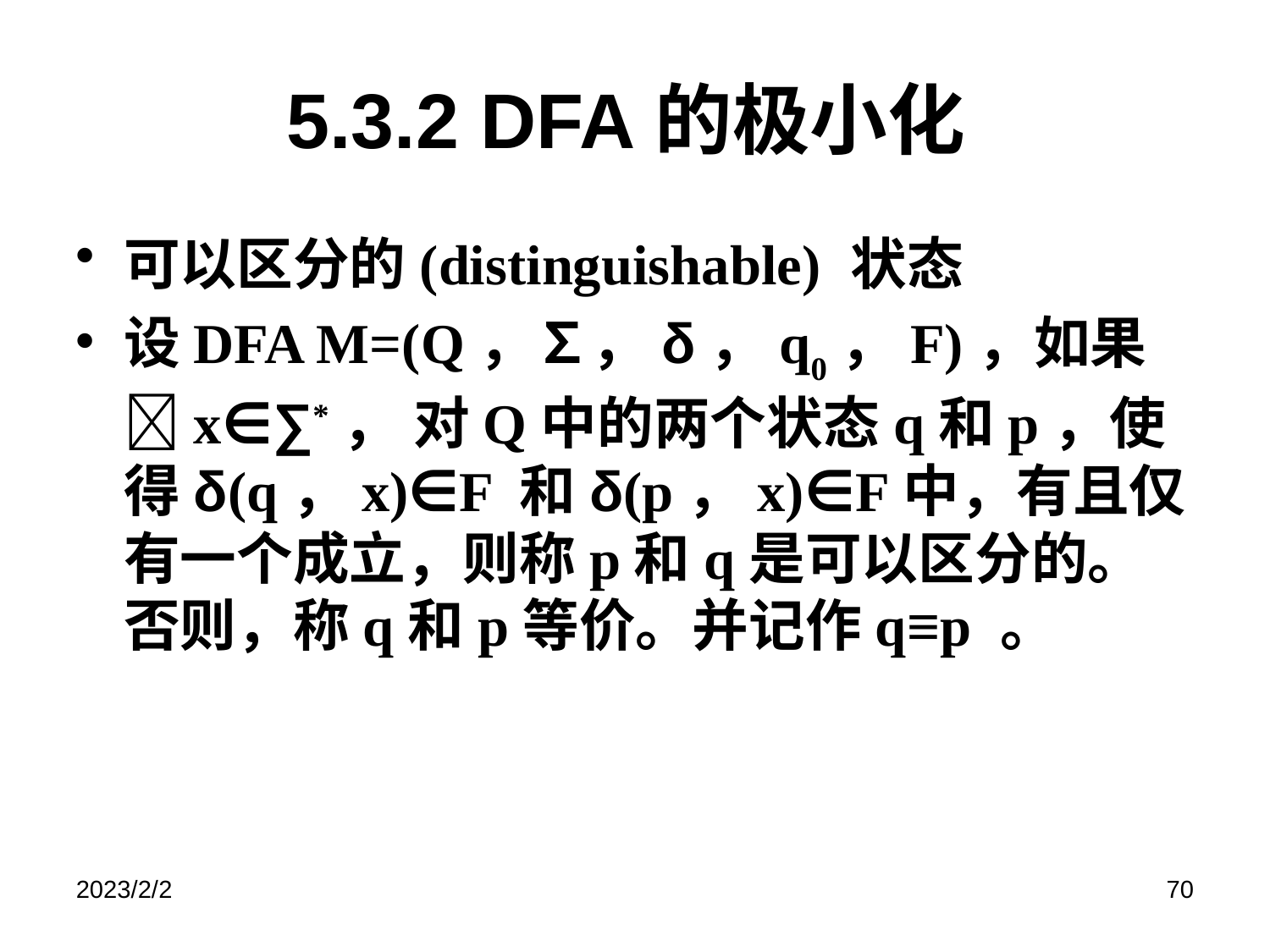

# 5.3.2 DFA的极小化
可以区分的(distinguishable) 状态
设DFA M=(Q，∑，δ，q0，F)，如果∃x∈∑*， 对Q中的两个状态q和p，使得δ(q，x)∈F 和δ(p，x)∈F中，有且仅有一个成立，则称p和q是可以区分的。否则，称q和p等价。并记作q≡p 。
2023/2/2
70